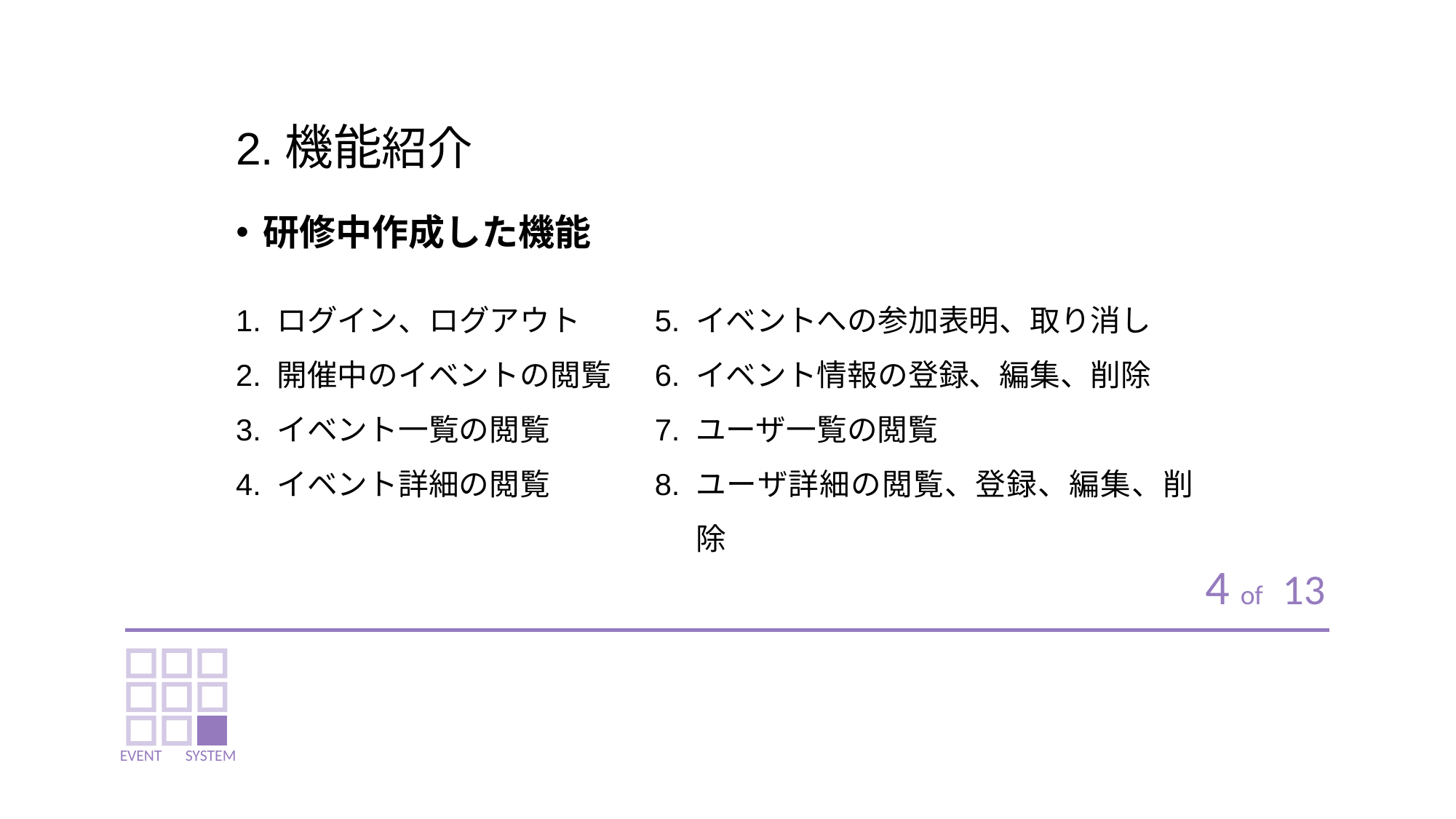

# 2.機能紹介
研修中作成した機能
ログイン、ログアウト
開催中のイベントの閲覧
イベント一覧の閲覧
イベント詳細の閲覧
イベントへの参加表明、取り消し
イベント情報の登録、編集、削除
ユーザ一覧の閲覧
ユーザ詳細の閲覧、登録、編集、削除
4 of  13

EVENT　SYSTEM